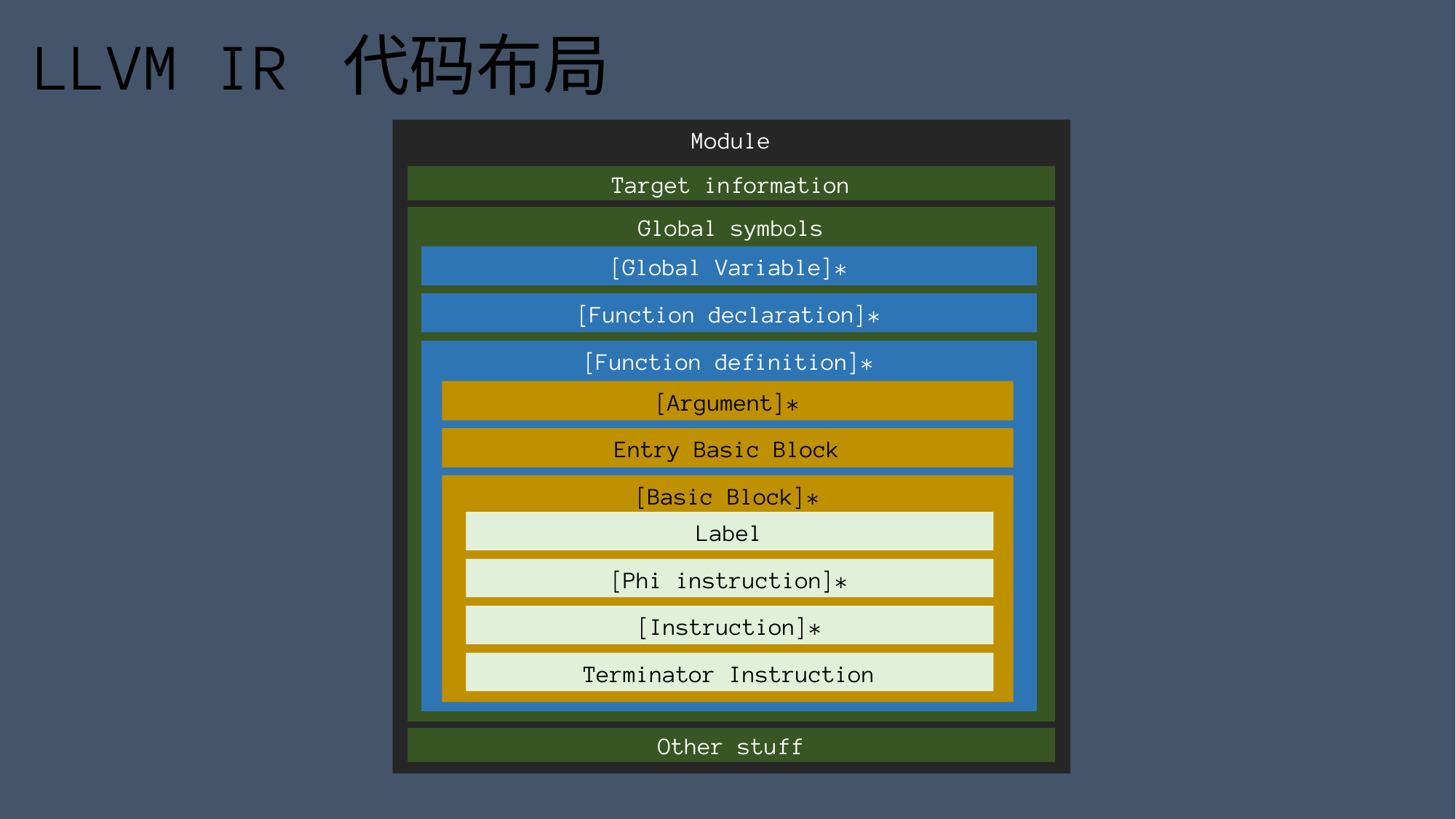

# LLVM IR 代码布局
Module
Target information
Global symbols

[Global Variable]*
[Function declaration]*
[Function definition]*
[Argument]*
Entry Basic Block
[Basic Block]*

Label
[Phi instruction]*
[Instruction]*
Terminator Instruction
Other stuff